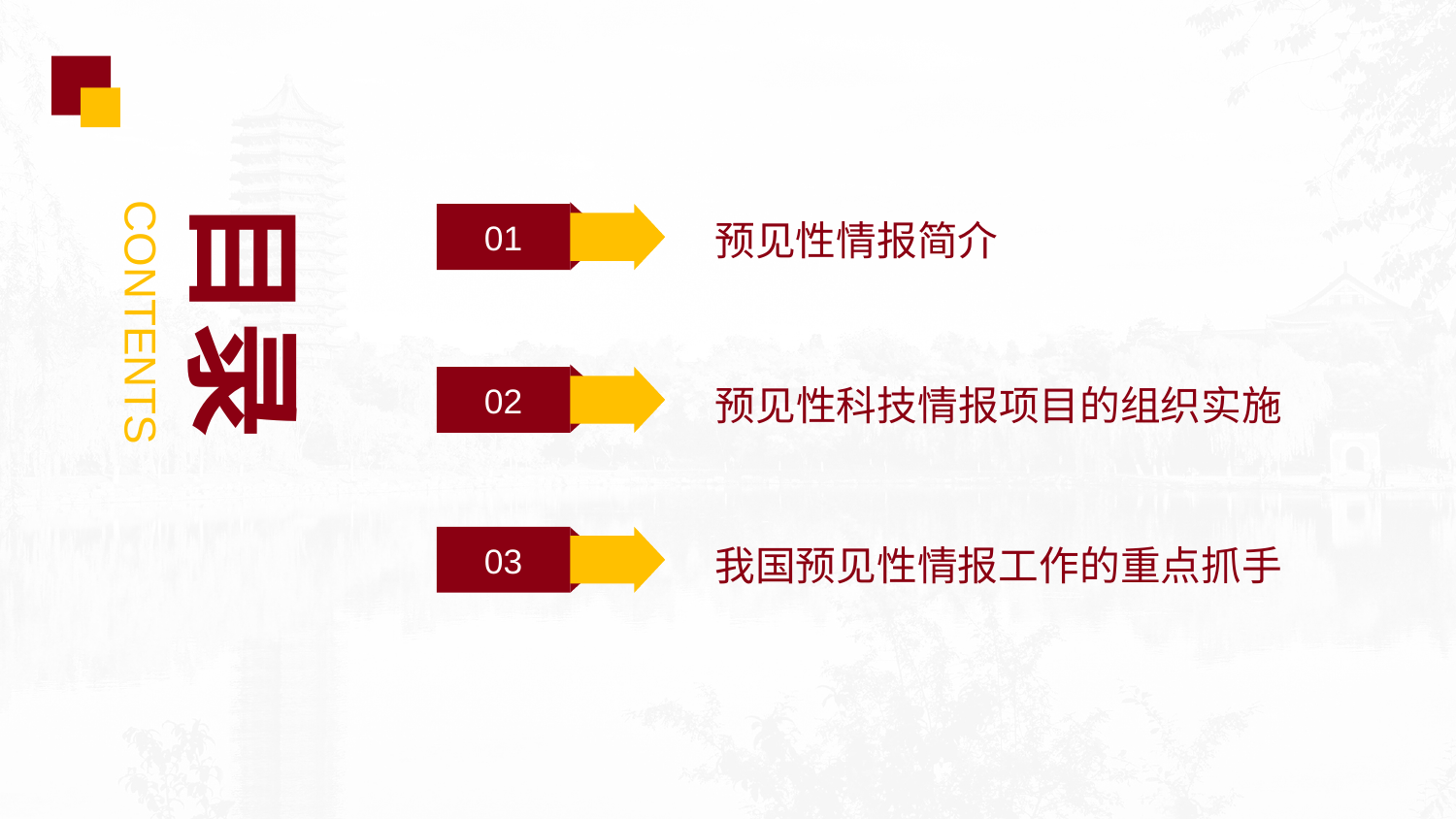

目录

01

预见性情报简介

CONTENTS

02

预见性科技情报项目的组织实施

03

我国预见性情报工作的重点抓手